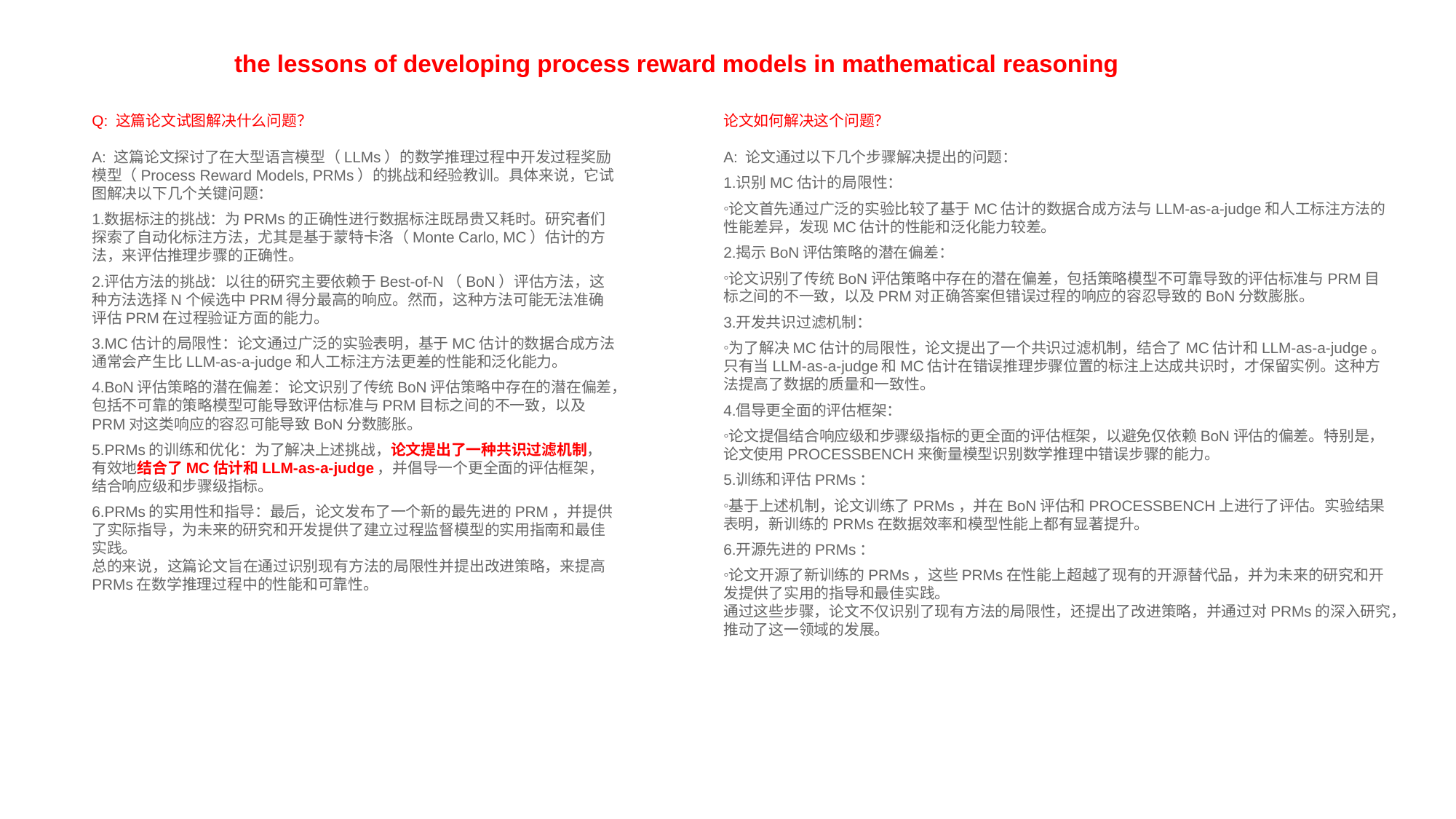

# the lessons of developing process reward models in mathematical reasoning
Q: 这篇论文试图解决什么问题？
A: 这篇论文探讨了在大型语言模型（LLMs）的数学推理过程中开发过程奖励模型（Process Reward Models, PRMs）的挑战和经验教训。具体来说，它试图解决以下几个关键问题：
数据标注的挑战：为PRMs的正确性进行数据标注既昂贵又耗时。研究者们探索了自动化标注方法，尤其是基于蒙特卡洛（Monte Carlo, MC）估计的方法，来评估推理步骤的正确性。
评估方法的挑战：以往的研究主要依赖于Best-of-N（BoN）评估方法，这种方法选择N个候选中PRM得分最高的响应。然而，这种方法可能无法准确评估PRM在过程验证方面的能力。
MC估计的局限性：论文通过广泛的实验表明，基于MC估计的数据合成方法通常会产生比LLM-as-a-judge和人工标注方法更差的性能和泛化能力。
BoN评估策略的潜在偏差：论文识别了传统BoN评估策略中存在的潜在偏差，包括不可靠的策略模型可能导致评估标准与PRM目标之间的不一致，以及PRM对这类响应的容忍可能导致BoN分数膨胀。
PRMs的训练和优化：为了解决上述挑战，论文提出了一种共识过滤机制，有效地结合了MC估计和LLM-as-a-judge，并倡导一个更全面的评估框架，结合响应级和步骤级指标。
PRMs的实用性和指导：最后，论文发布了一个新的最先进的PRM，并提供了实际指导，为未来的研究和开发提供了建立过程监督模型的实用指南和最佳实践。
总的来说，这篇论文旨在通过识别现有方法的局限性并提出改进策略，来提高PRMs在数学推理过程中的性能和可靠性。
论文如何解决这个问题？
A: 论文通过以下几个步骤解决提出的问题：
识别MC估计的局限性：
论文首先通过广泛的实验比较了基于MC估计的数据合成方法与LLM-as-a-judge和人工标注方法的性能差异，发现MC估计的性能和泛化能力较差。
揭示BoN评估策略的潜在偏差：
论文识别了传统BoN评估策略中存在的潜在偏差，包括策略模型不可靠导致的评估标准与PRM目标之间的不一致，以及PRM对正确答案但错误过程的响应的容忍导致的BoN分数膨胀。
开发共识过滤机制：
为了解决MC估计的局限性，论文提出了一个共识过滤机制，结合了MC估计和LLM-as-a-judge。只有当LLM-as-a-judge和MC估计在错误推理步骤位置的标注上达成共识时，才保留实例。这种方法提高了数据的质量和一致性。
倡导更全面的评估框架：
论文提倡结合响应级和步骤级指标的更全面的评估框架，以避免仅依赖BoN评估的偏差。特别是，论文使用PROCESSBENCH来衡量模型识别数学推理中错误步骤的能力。
训练和评估PRMs：
基于上述机制，论文训练了PRMs，并在BoN评估和PROCESSBENCH上进行了评估。实验结果表明，新训练的PRMs在数据效率和模型性能上都有显著提升。
开源先进的PRMs：
论文开源了新训练的PRMs，这些PRMs在性能上超越了现有的开源替代品，并为未来的研究和开发提供了实用的指导和最佳实践。
通过这些步骤，论文不仅识别了现有方法的局限性，还提出了改进策略，并通过对PRMs的深入研究，推动了这一领域的发展。